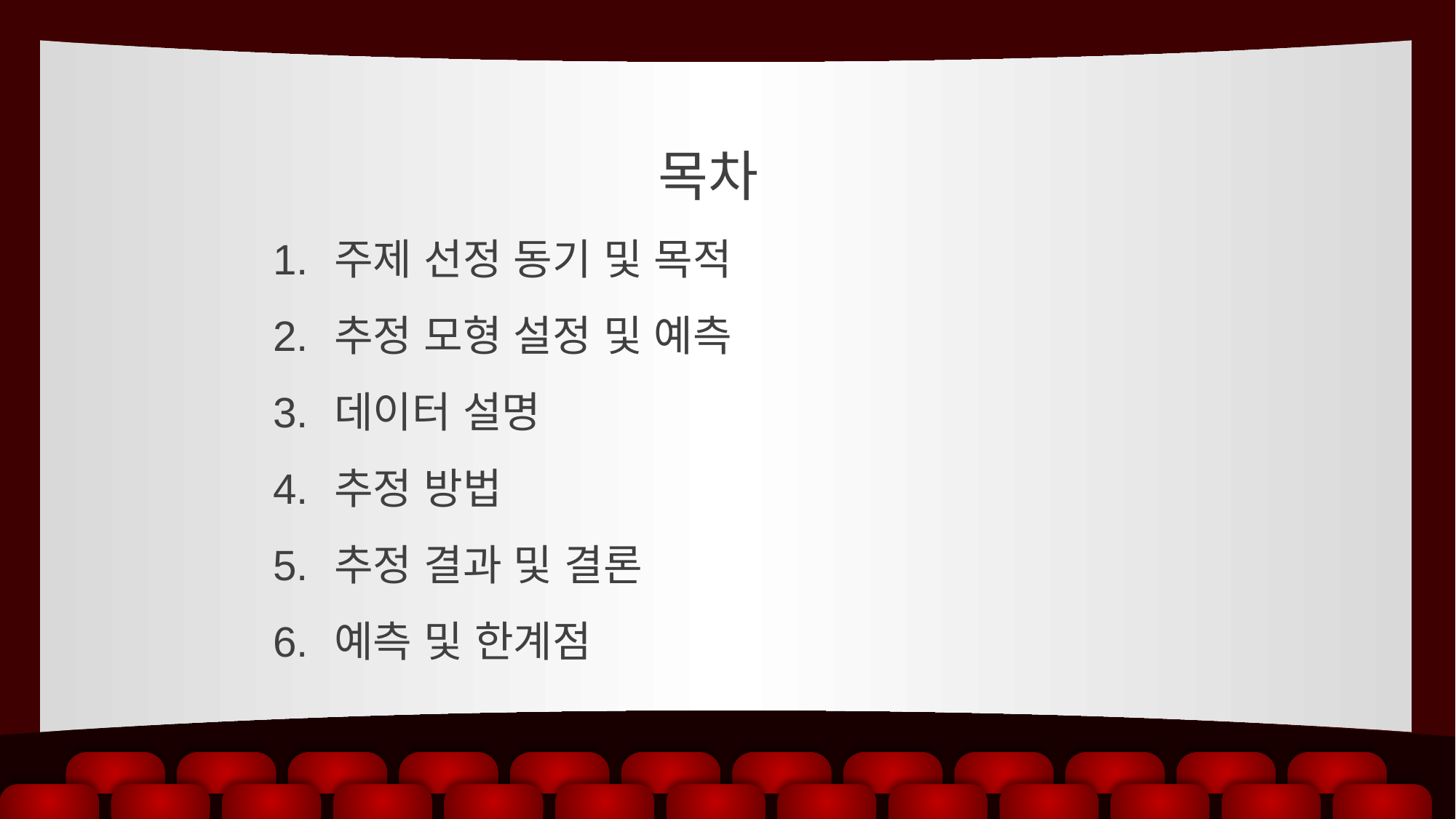

목차
주제 선정 동기 및 목적
추정 모형 설정 및 예측
데이터 설명
추정 방법
추정 결과 및 결론
예측 및 한계점